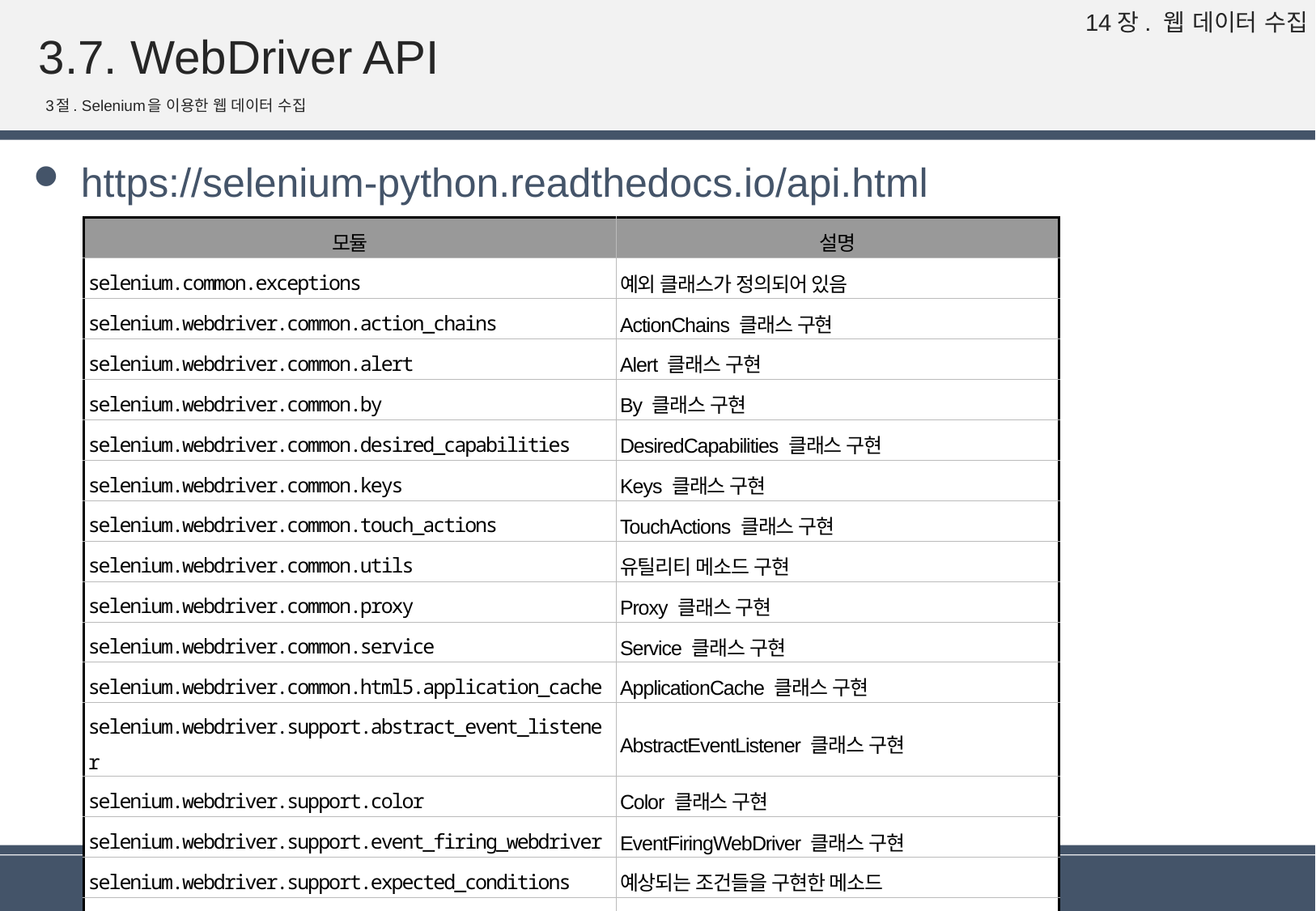

# 3.7. WebDriver API
3절. Selenium을 이용한 웹 데이터 수집
https://selenium-python.readthedocs.io/api.html

| 모듈 | 설명 |
| --- | --- |
| selenium.common.exceptions | 예외 클래스가 정의되어 있음 |
| selenium.webdriver.common.action\_chains | ActionChains 클래스 구현 |
| selenium.webdriver.common.alert | Alert 클래스 구현 |
| selenium.webdriver.common.by | By 클래스 구현 |
| selenium.webdriver.common.desired\_capabilities | DesiredCapabilities 클래스 구현 |
| selenium.webdriver.common.keys | Keys 클래스 구현 |
| selenium.webdriver.common.touch\_actions | TouchActions 클래스 구현 |
| selenium.webdriver.common.utils | 유틸리티 메소드 구현 |
| selenium.webdriver.common.proxy | Proxy 클래스 구현 |
| selenium.webdriver.common.service | Service 클래스 구현 |
| selenium.webdriver.common.html5.application\_cache | ApplicationCache 클래스 구현 |
| selenium.webdriver.support.abstract\_event\_listener | AbstractEventListener 클래스 구현 |
| selenium.webdriver.support.color | Color 클래스 구현 |
| selenium.webdriver.support.event\_firing\_webdriver | EventFiringWebDriver 클래스 구현 |
| selenium.webdriver.support.expected\_conditions | 예상되는 조건들을 구현한 메소드 |
| selenium.webdriver.support.select | Select 클래스 구현 |
| selenium.webdriver.support.wait | WebDriverWait 클래스 구현 |
| selenium.webdriver.android.webdriver | 안드로이드 WebDriver 클래스 구현 |
68